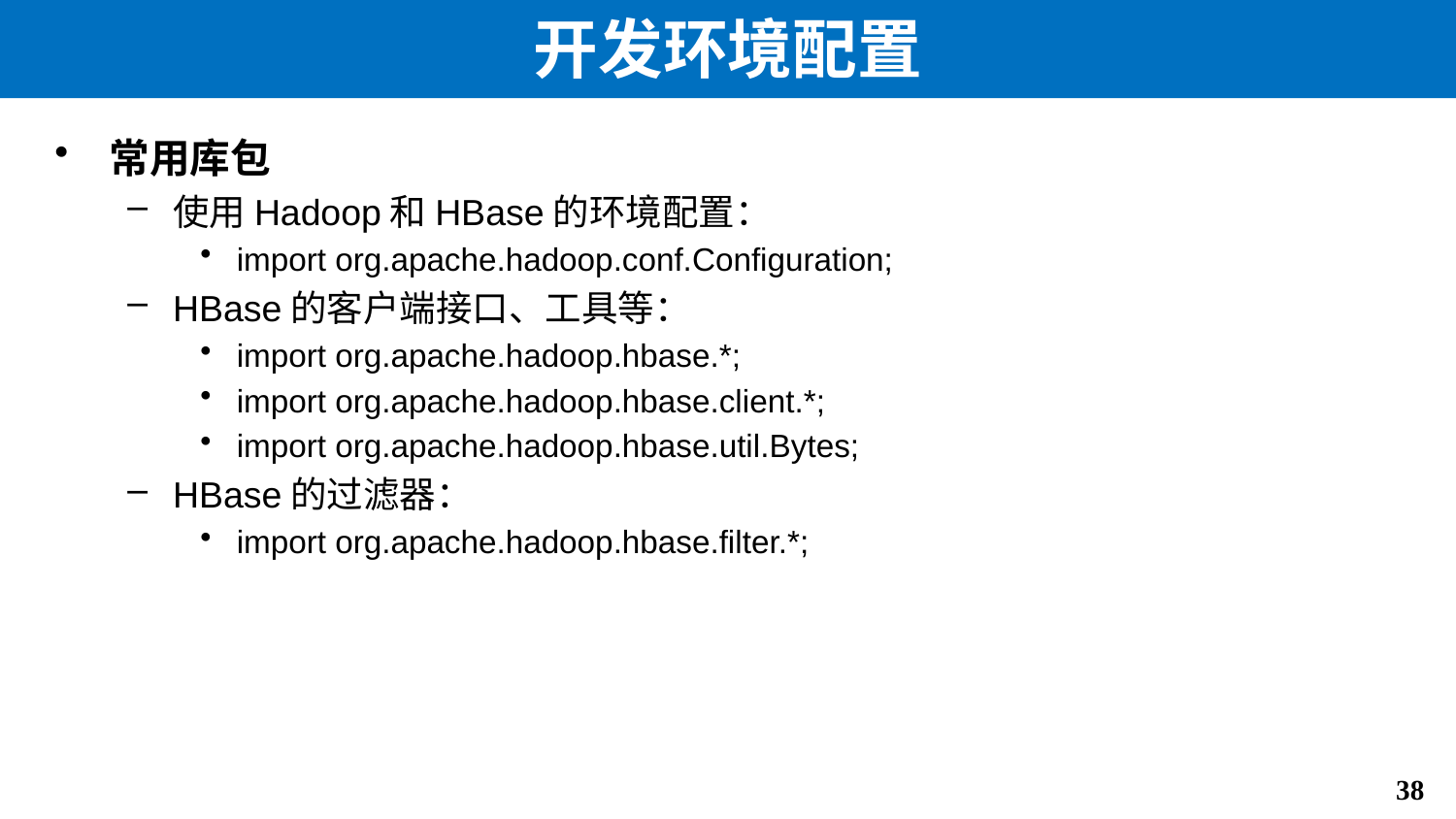

# 开发环境配置
常用库包
使用Hadoop和HBase的环境配置：
import org.apache.hadoop.conf.Configuration;
HBase的客户端接口、工具等：
import org.apache.hadoop.hbase.*;
import org.apache.hadoop.hbase.client.*;
import org.apache.hadoop.hbase.util.Bytes;
HBase的过滤器：
import org.apache.hadoop.hbase.filter.*;